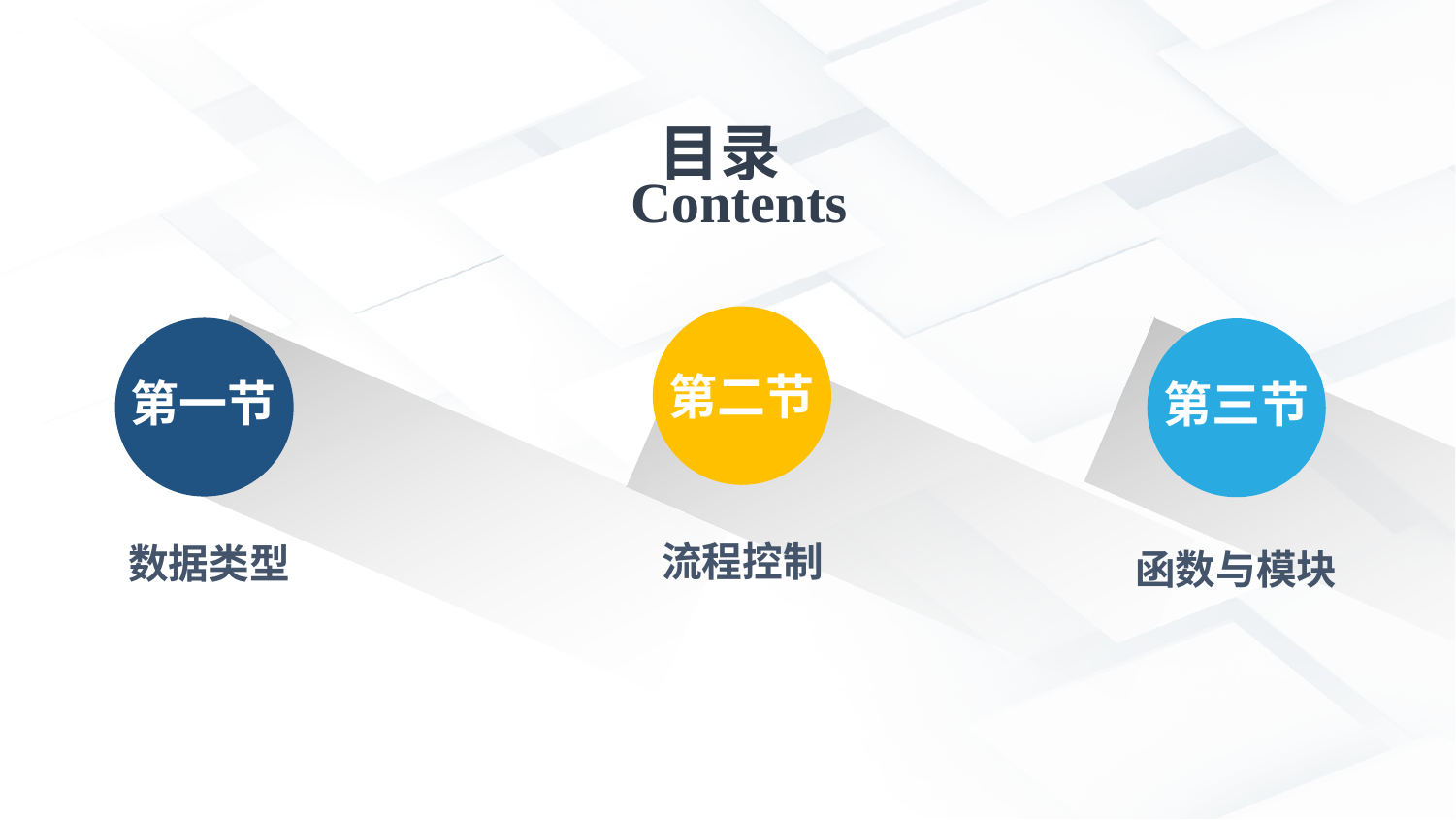

Contents
目录

第二节
流程控制
第一节
数据类型
第三节
函数与模块